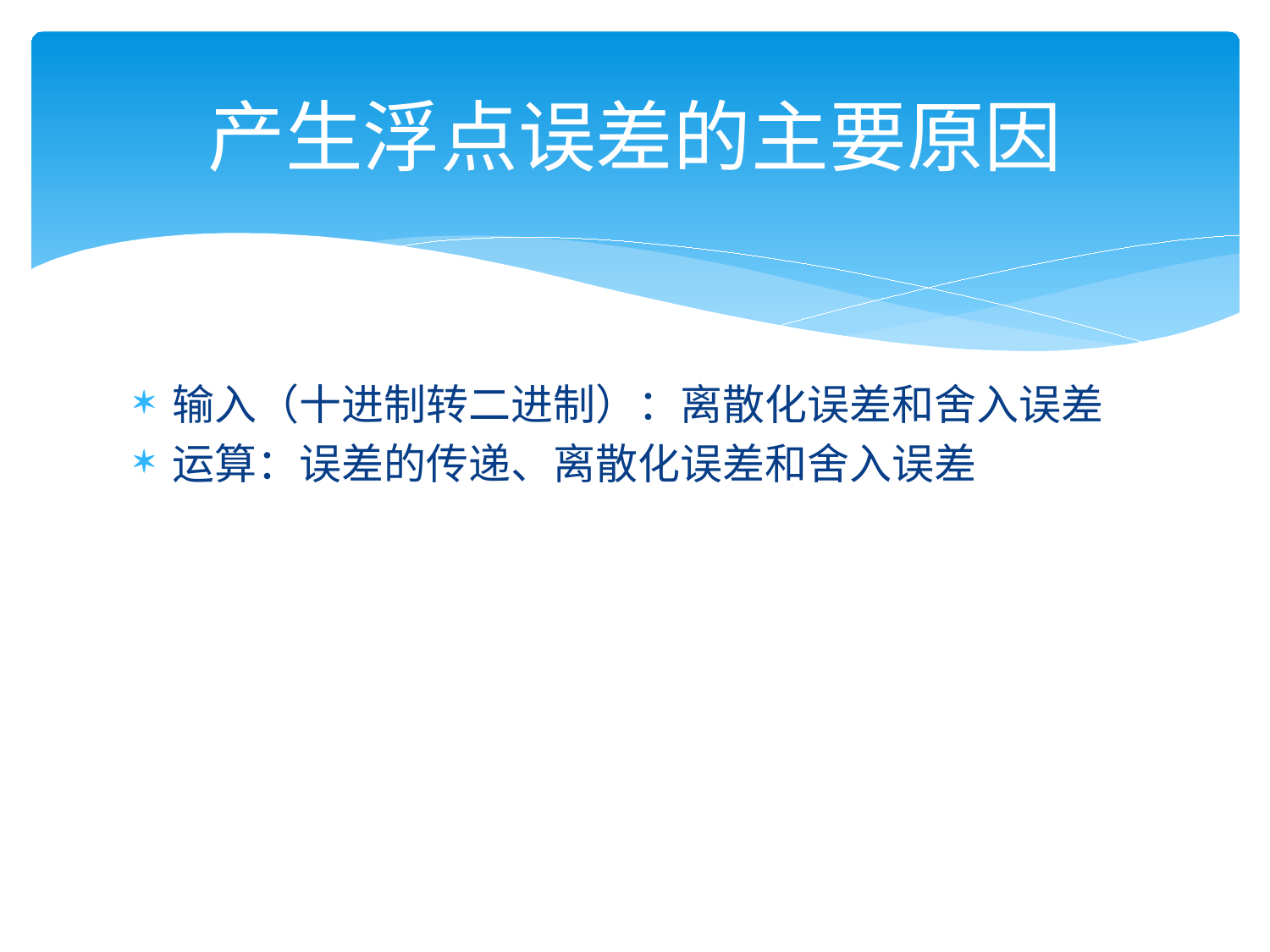

# 产生浮点误差的主要原因
输入（十进制转二进制）：离散化误差和舍入误差
运算：误差的传递、离散化误差和舍入误差